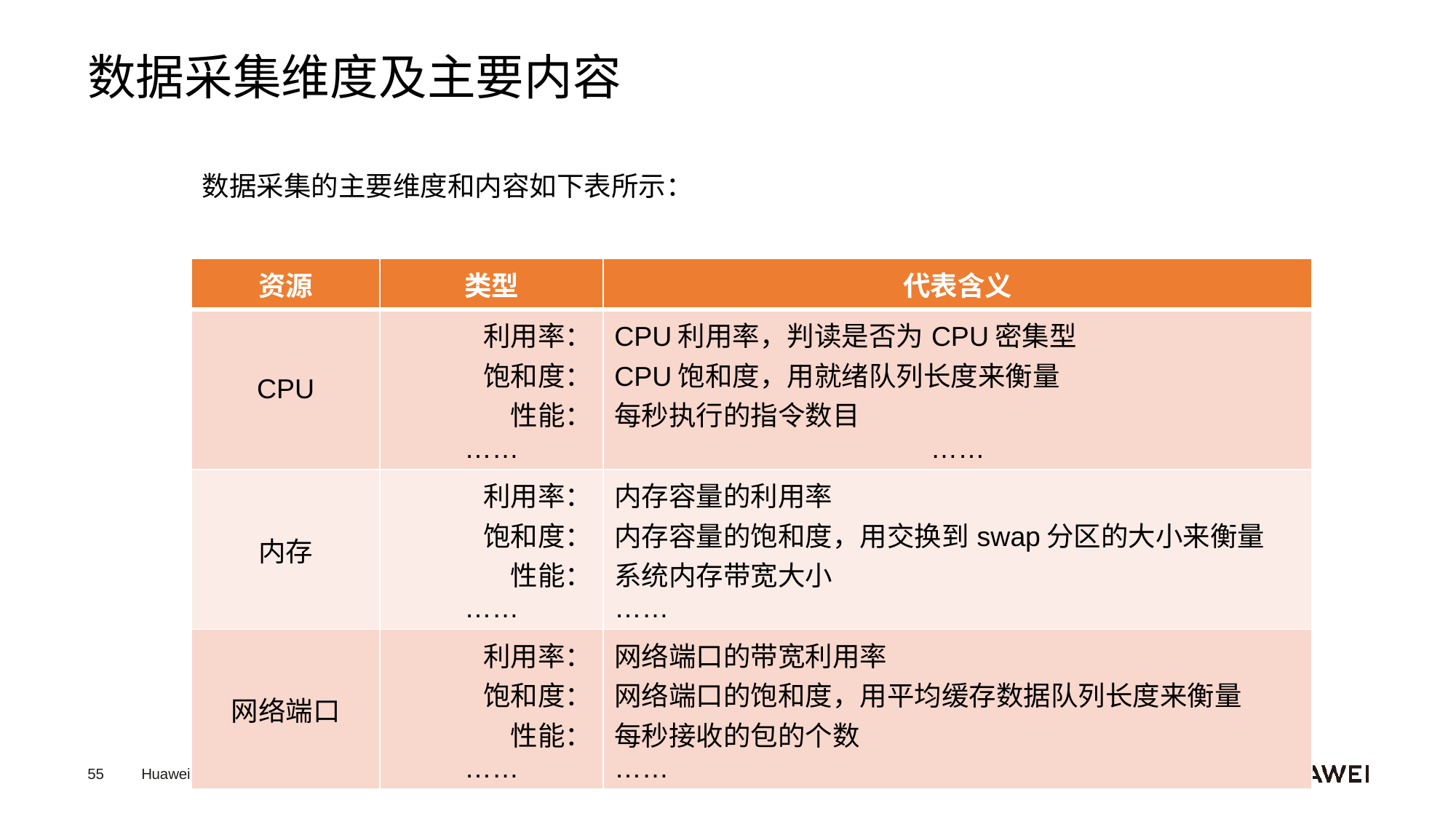

# 数据采集维度及主要内容
数据采集的主要维度和内容如下表所示：
| 资源 | 类型 | 代表含义 |
| --- | --- | --- |
| CPU | 利用率： 饱和度： 性能： …… | CPU利用率，判读是否为CPU密集型 CPU饱和度，用就绪队列长度来衡量 每秒执行的指令数目 …… |
| 内存 | 利用率： 饱和度： 性能： …… | 内存容量的利用率 内存容量的饱和度，用交换到swap分区的大小来衡量 系统内存带宽大小 …… |
| 网络端口 | 利用率： 饱和度： 性能： …… | 网络端口的带宽利用率 网络端口的饱和度，用平均缓存数据队列长度来衡量 每秒接收的包的个数 …… |